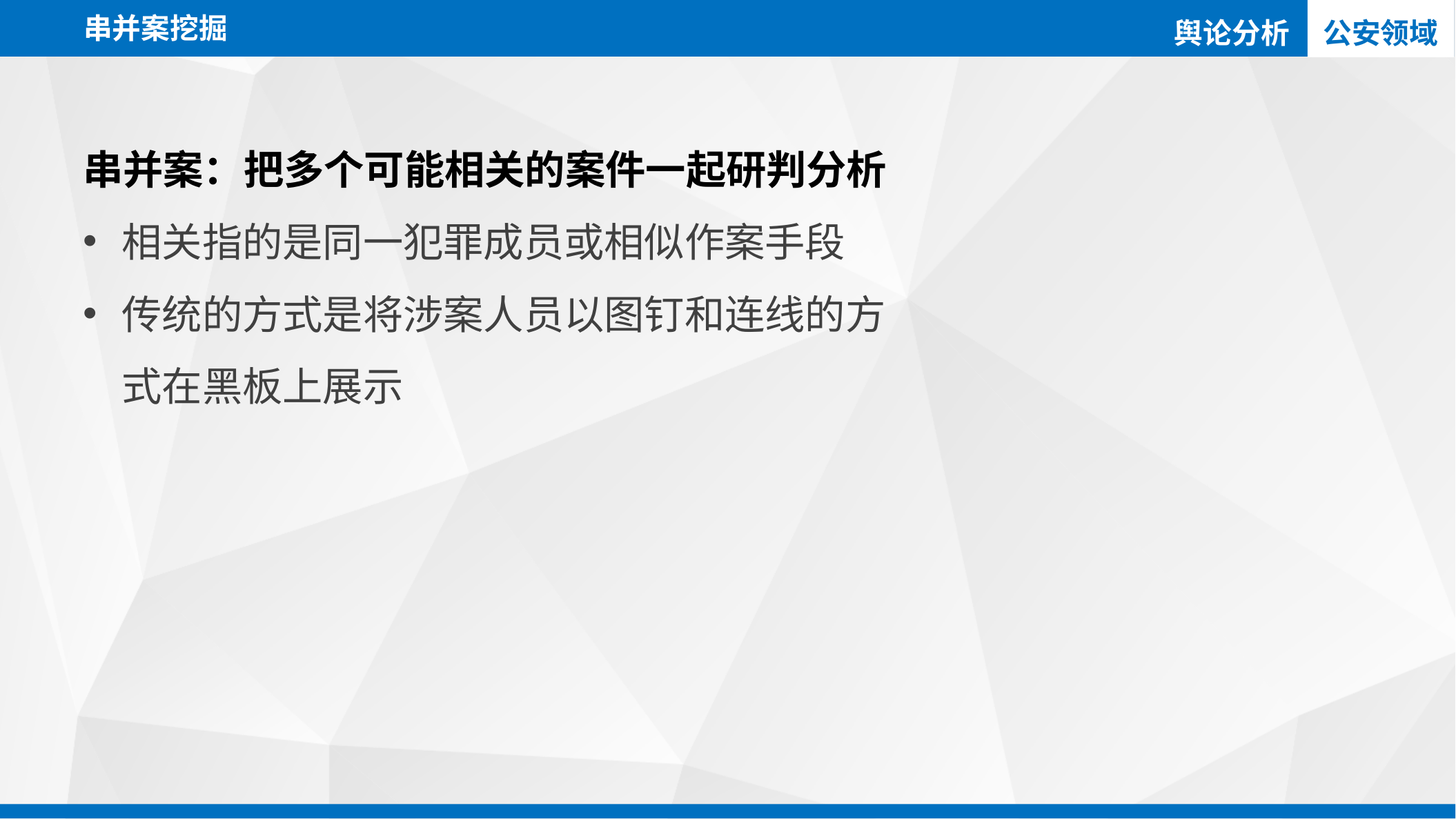

串并案挖掘
舆论分析
公安领域

串并案：把多个可能相关的案件一起研判分析
相关指的是同一犯罪成员或相似作案手段
传统的方式是将涉案人员以图钉和连线的方式在黑板上展示